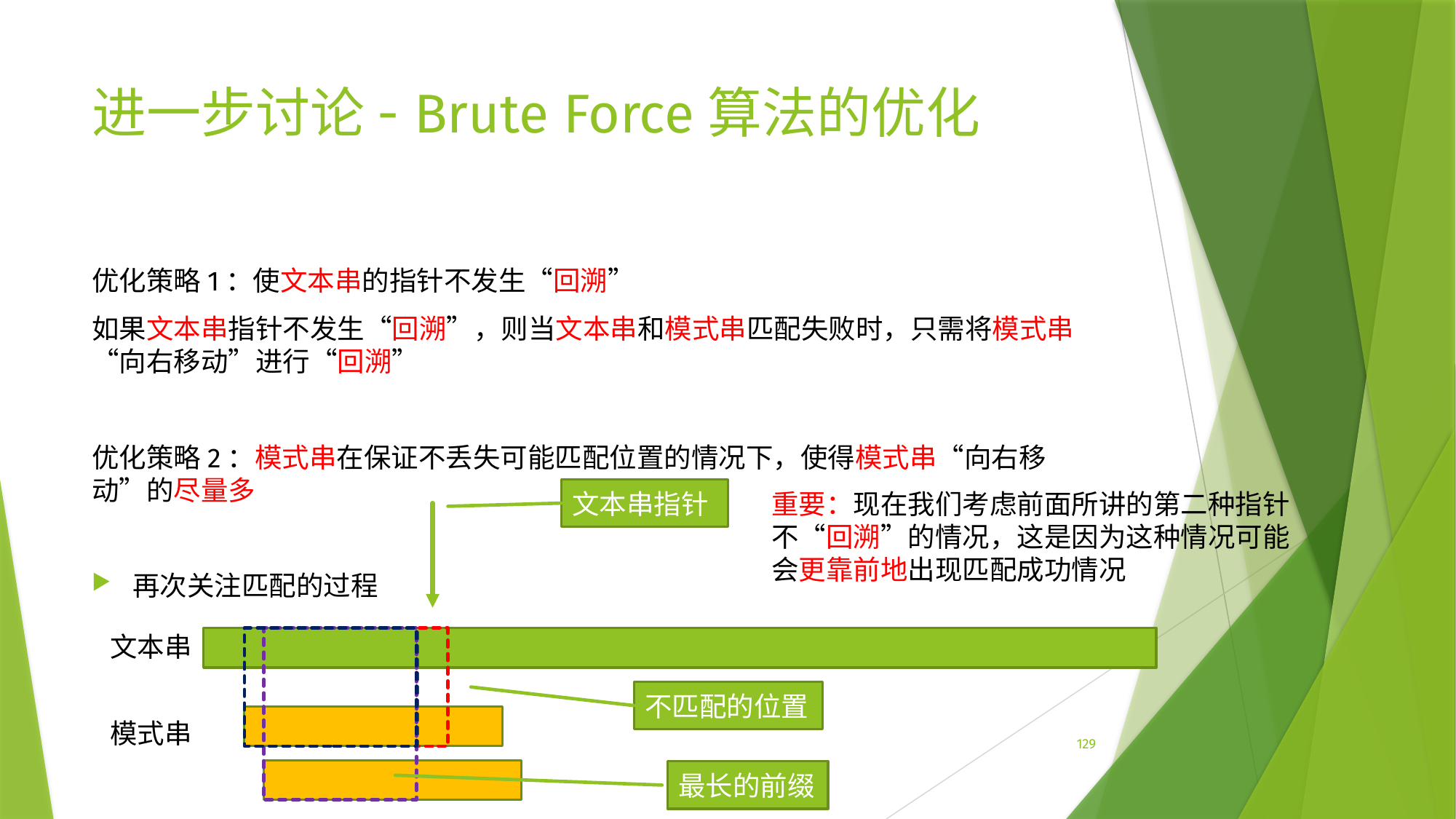

# 进一步讨论- Brute Force算法的优化
优化策略1：使文本串的指针不发生“回溯”
如果文本串指针不发生“回溯”，则当文本串和模式串匹配失败时，只需将模式串“向右移动”进行“回溯”

优化策略2：模式串在保证不丢失可能匹配位置的情况下，使得模式串“向右移动”的尽量多

再次关注匹配的过程

文本串指针
重要：现在我们考虑前面所讲的第二种指针
不“回溯”的情况，这是因为这种情况可能
会更靠前地出现匹配成功情况
文本串

不匹配的位置

模式串
129

最长的前缀